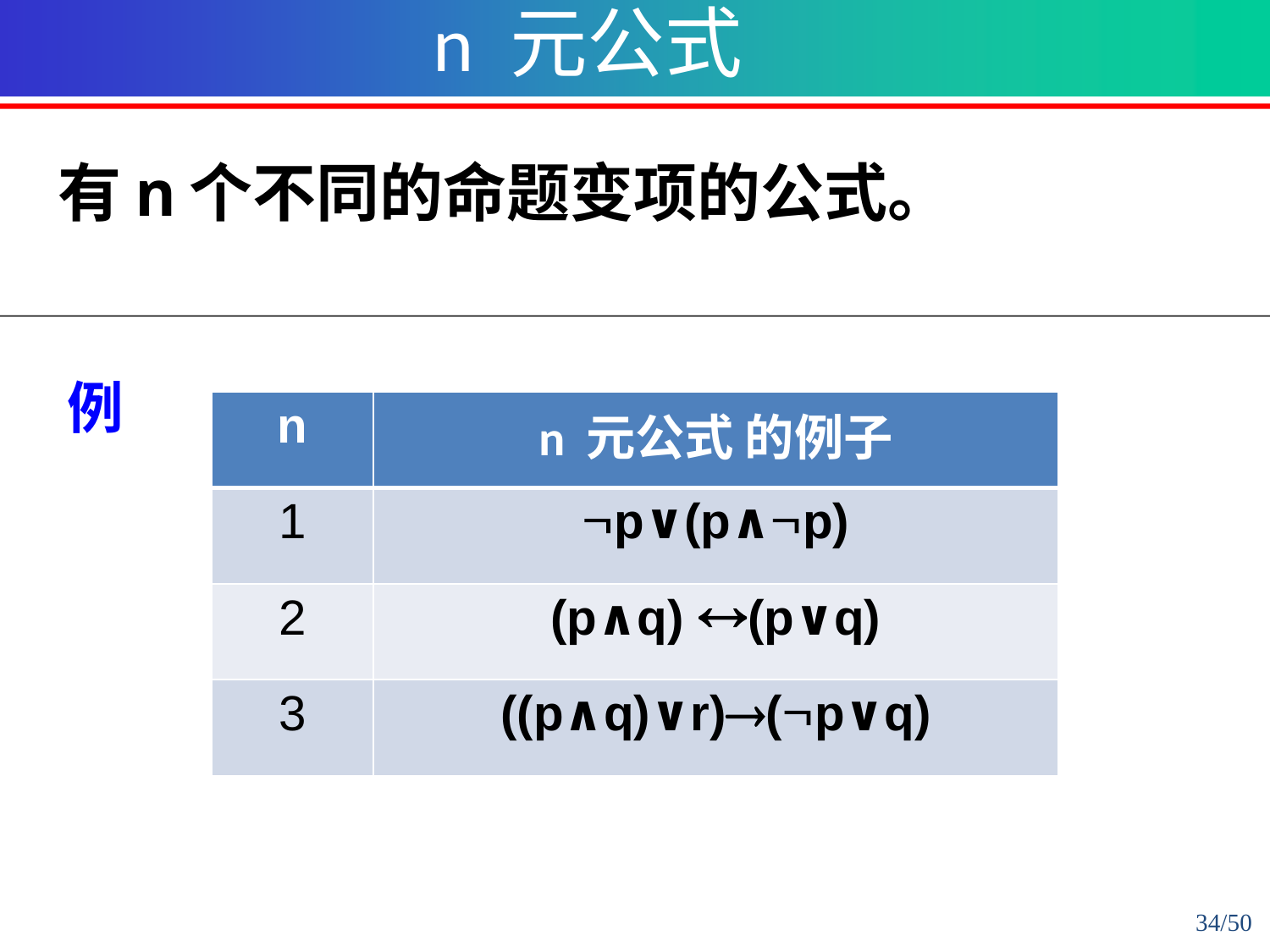

n 元公式
有n个不同的命题变项的公式。

例
| n | n 元公式 的例子 |
| --- | --- |
| 1 | ¬p∨(p∧¬p) |
| 2 | (p∧q) ↔(p∨q) |
| 3 | ((p∧q)∨r)→(¬p∨q) |
34/50